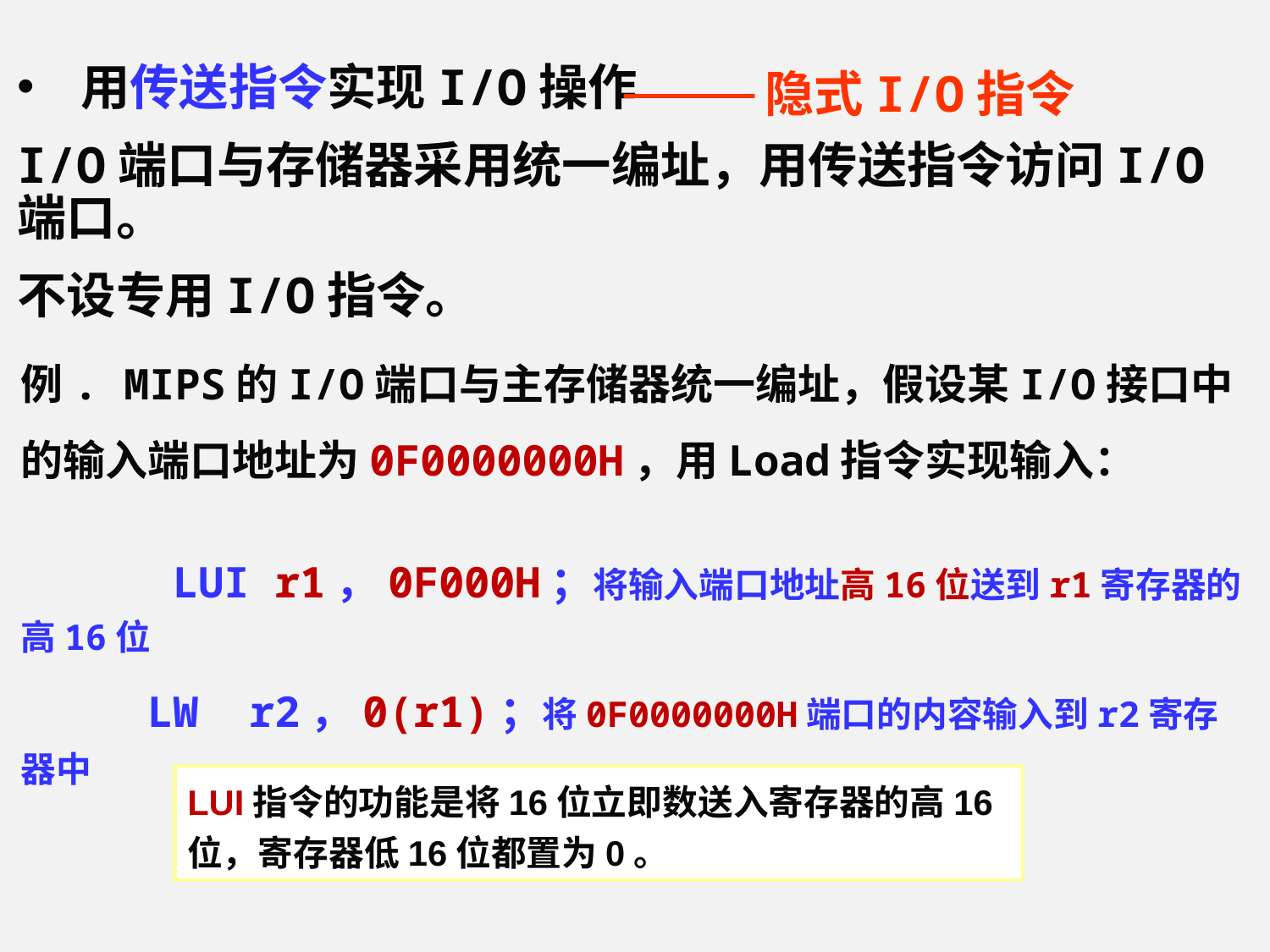

用传送指令实现I/O操作
I/O端口与存储器采用统一编址，用传送指令访问I/O端口。
不设专用I/O指令。
隐式I/O指令

例. MIPS的I/O端口与主存储器统一编址，假设某I/O接口中的输入端口地址为0F0000000H，用Load指令实现输入：

      LUI r1，0F000H；将输入端口地址高16位送到r1寄存器的高16位
	LW  r2，0(r1)；将0F0000000H端口的内容输入到r2寄存器中
LUI指令的功能是将16位立即数送入寄存器的高16位，寄存器低16位都置为0。
99